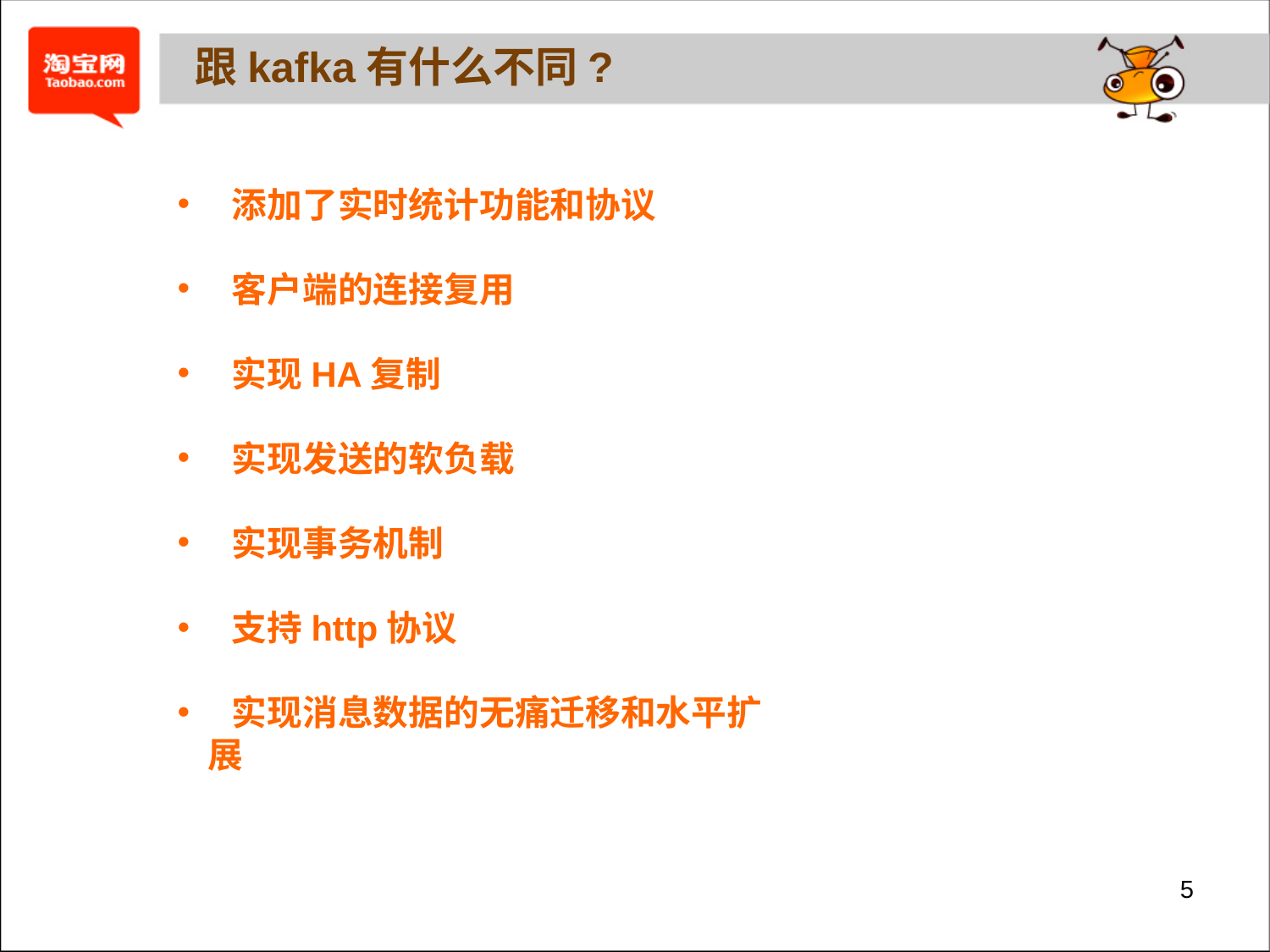

跟kafka有什么不同?
  添加了实时统计功能和协议

  客户端的连接复用

  实现HA复制

  实现发送的软负载

  实现事务机制

  支持http协议

  实现消息数据的无痛迁移和水平扩展
5